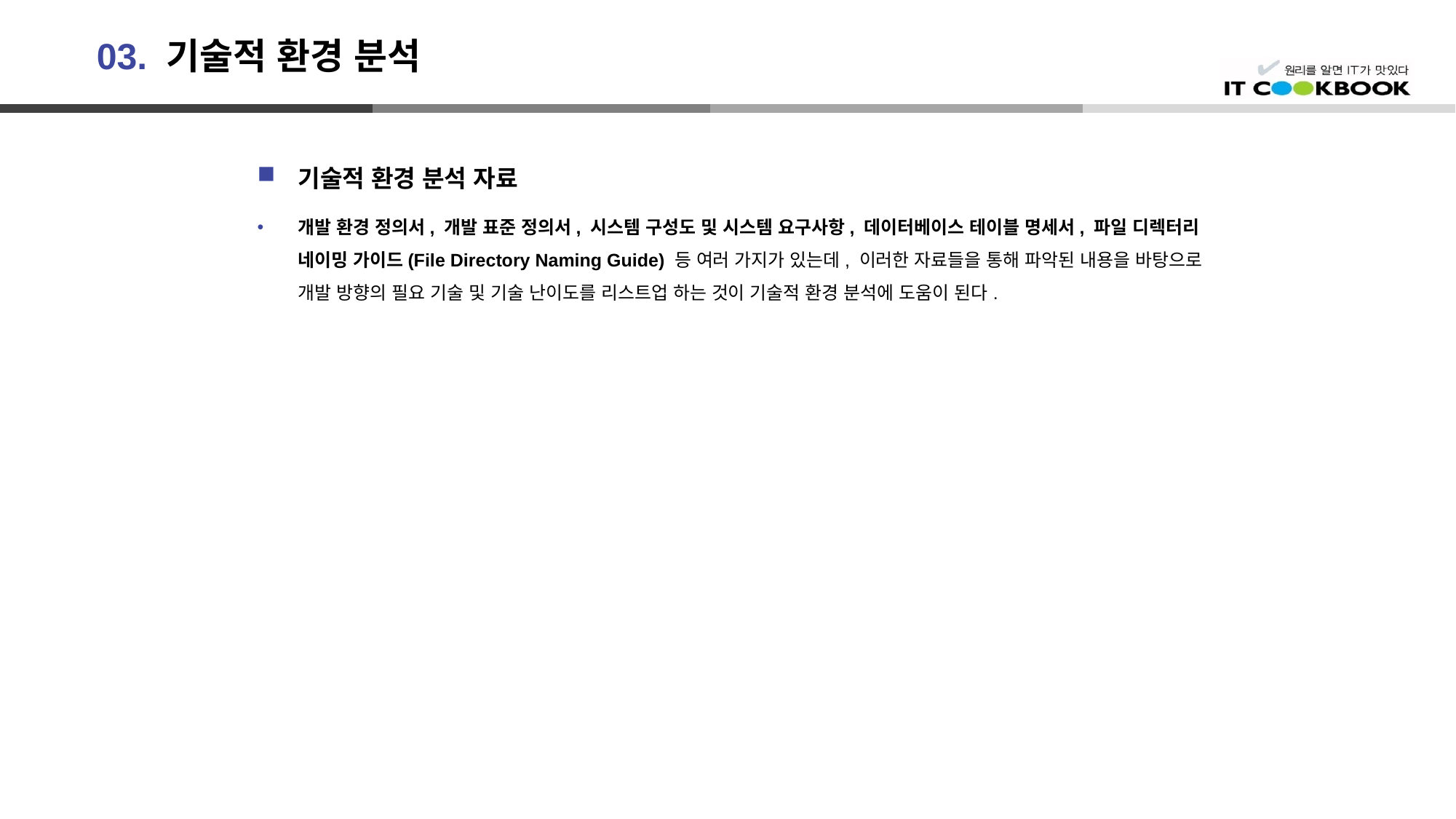

# 03. 기술적 환경 분석
기술적 환경 분석 자료
개발 환경 정의서, 개발 표준 정의서, 시스템 구성도 및 시스템 요구사항, 데이터베이스 테이블 명세서, 파일 디렉터리 네이밍 가이드(File Directory Naming Guide) 등 여러 가지가 있는데, 이러한 자료들을 통해 파악된 내용을 바탕으로 개발 방향의 필요 기술 및 기술 난이도를 리스트업 하는 것이 기술적 환경 분석에 도움이 된다.